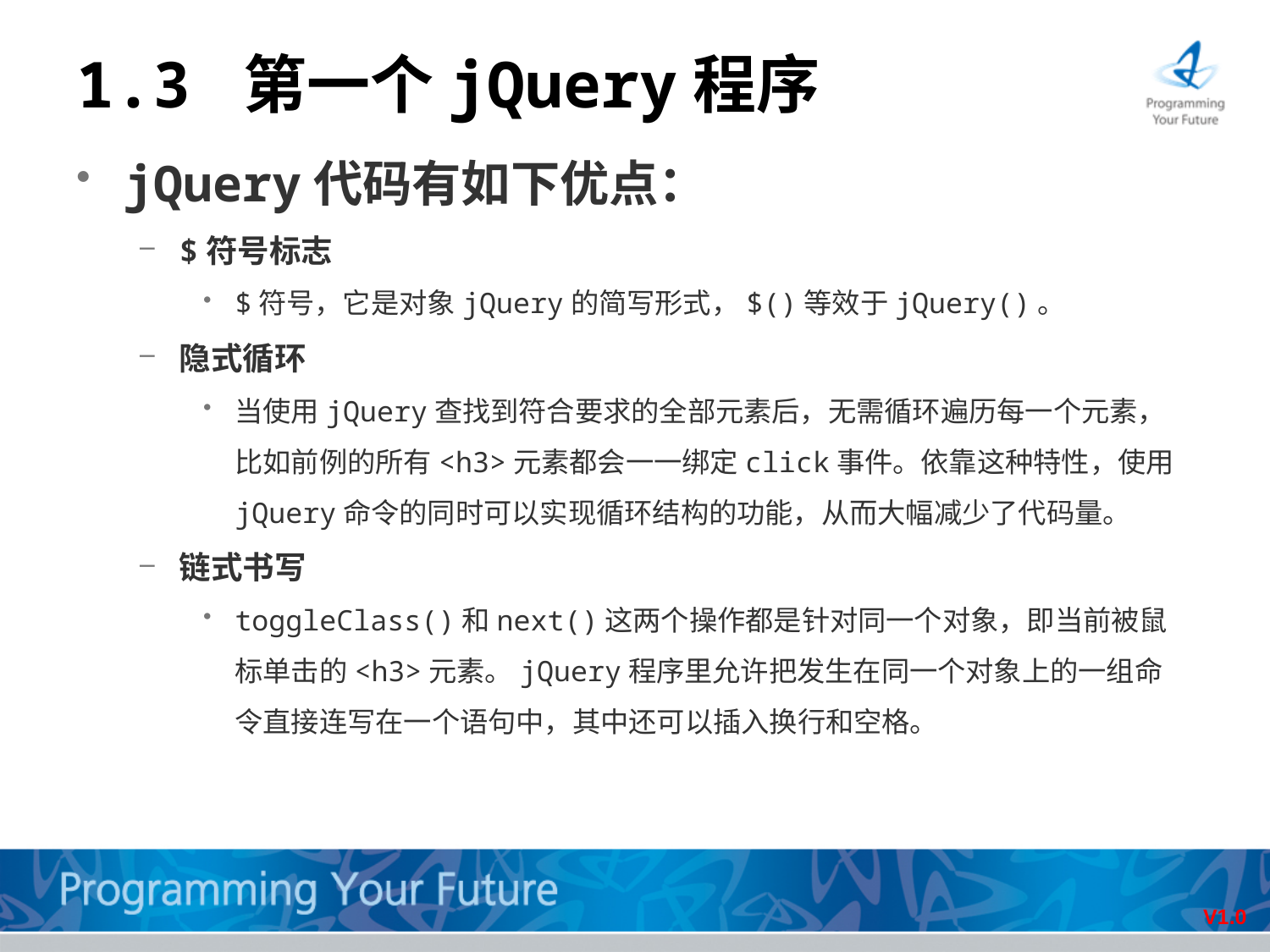

# 1.3 第一个jQuery程序
jQuery代码有如下优点：
$符号标志
$符号，它是对象jQuery的简写形式，$()等效于jQuery()。
隐式循环
当使用jQuery查找到符合要求的全部元素后，无需循环遍历每一个元素，比如前例的所有<h3>元素都会一一绑定click事件。依靠这种特性，使用jQuery命令的同时可以实现循环结构的功能，从而大幅减少了代码量。
链式书写
toggleClass()和next()这两个操作都是针对同一个对象，即当前被鼠标单击的<h3>元素。jQuery程序里允许把发生在同一个对象上的一组命令直接连写在一个语句中，其中还可以插入换行和空格。